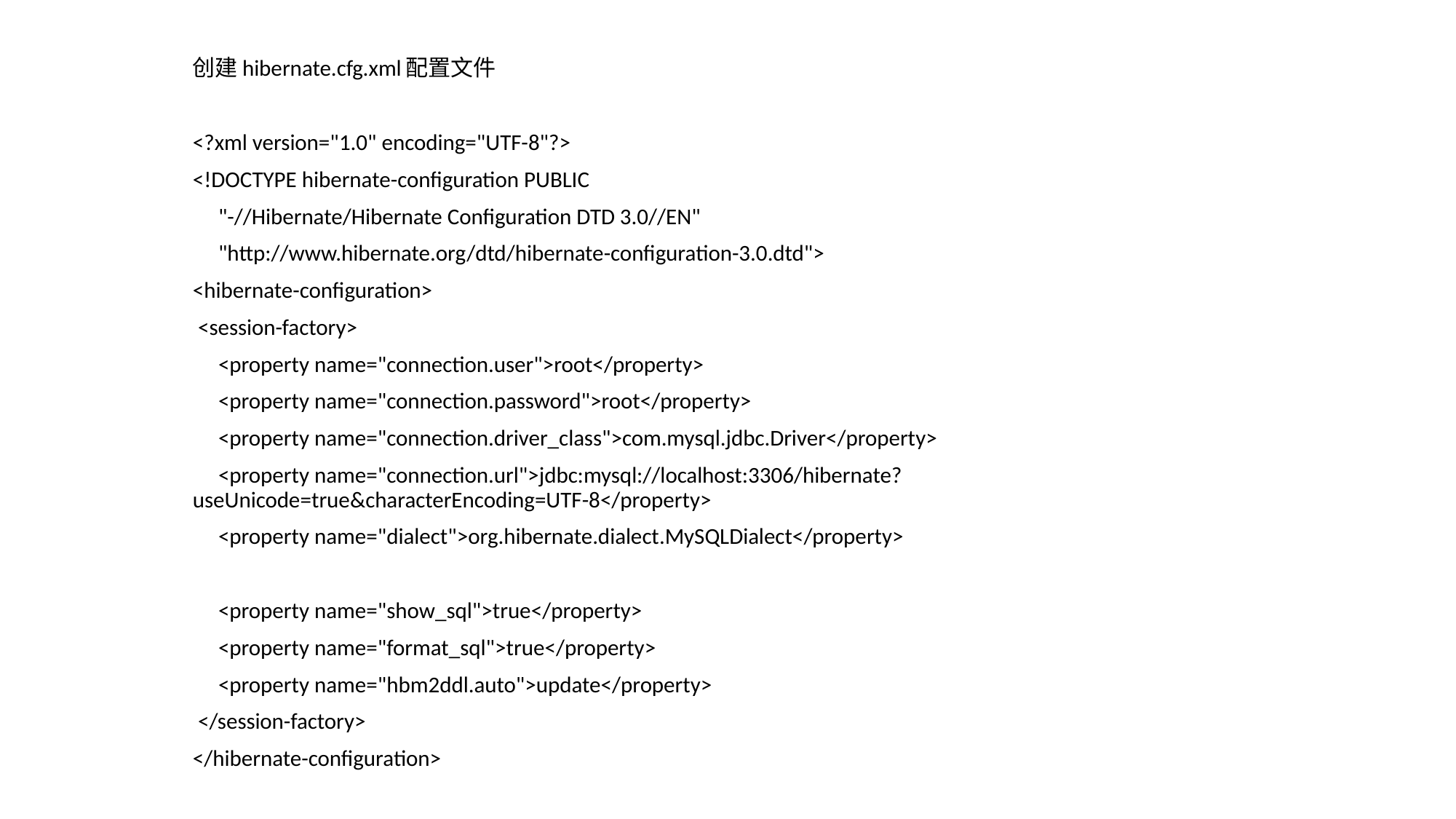

创建hibernate.cfg.xml配置文件

<?xml version="1.0" encoding="UTF-8"?>
<!DOCTYPE hibernate-configuration PUBLIC
     "-//Hibernate/Hibernate Configuration DTD 3.0//EN"
     "http://www.hibernate.org/dtd/hibernate-configuration-3.0.dtd">
<hibernate-configuration>
 <session-factory>
     <property name="connection.user">root</property>
     <property name="connection.password">root</property>
     <property name="connection.driver_class">com.mysql.jdbc.Driver</property>
     <property name="connection.url">jdbc:mysql://localhost:3306/hibernate?useUnicode=true&characterEncoding=UTF-8</property>
     <property name="dialect">org.hibernate.dialect.MySQLDialect</property>

     <property name="show_sql">true</property>
     <property name="format_sql">true</property>
     <property name="hbm2ddl.auto">update</property>
 </session-factory>
</hibernate-configuration>